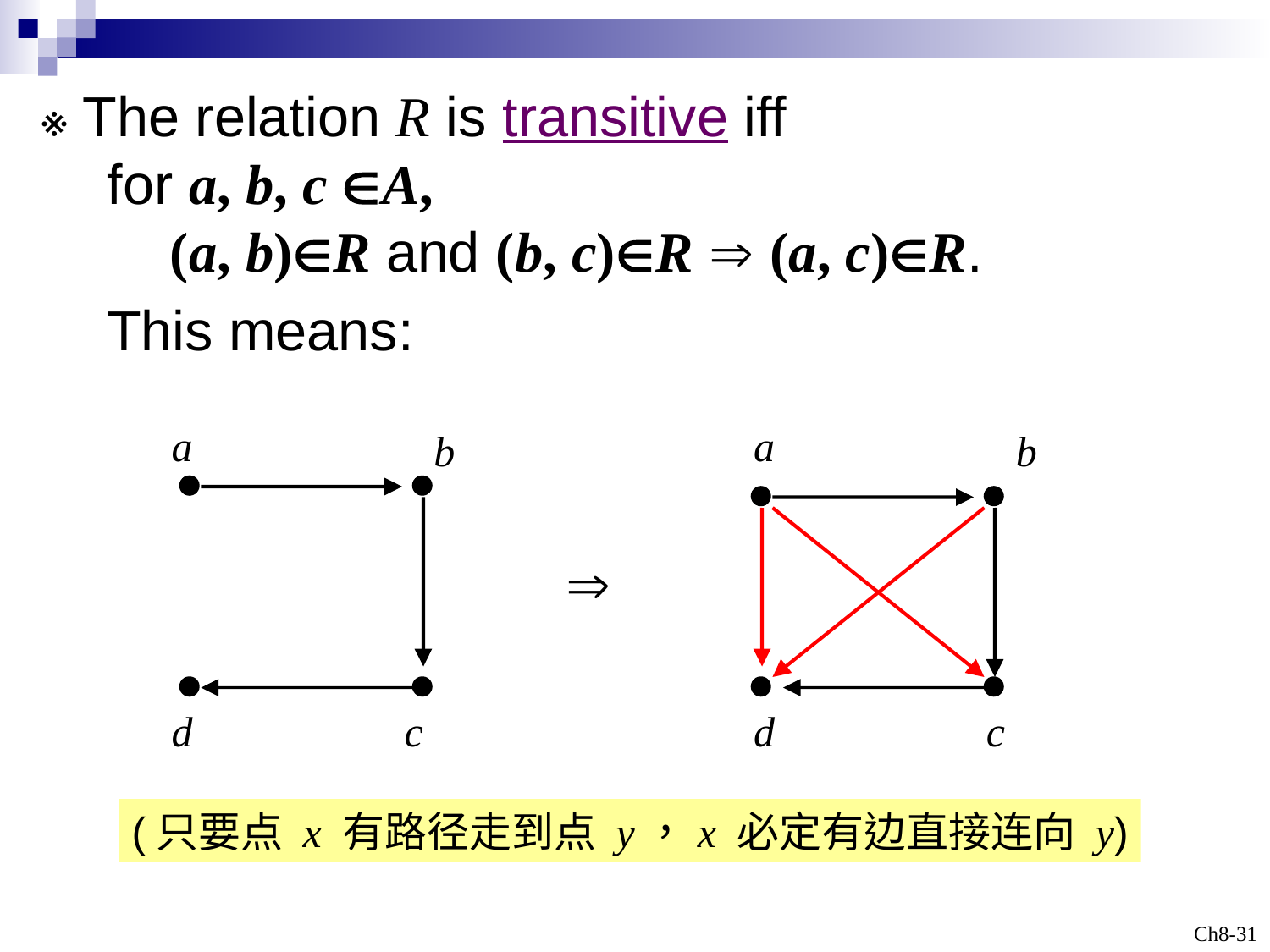

※ The relation R is transitive iff
   for a, b, c ∈A,
       (a, b)∈R and (b, c)∈R ⇒ (a, c)∈R.
      This means:
a
b

d
c
a
b

d
c

⇒
(只要点 x 有路径走到点 y，x 必定有边直接连向 y)
Ch8-31